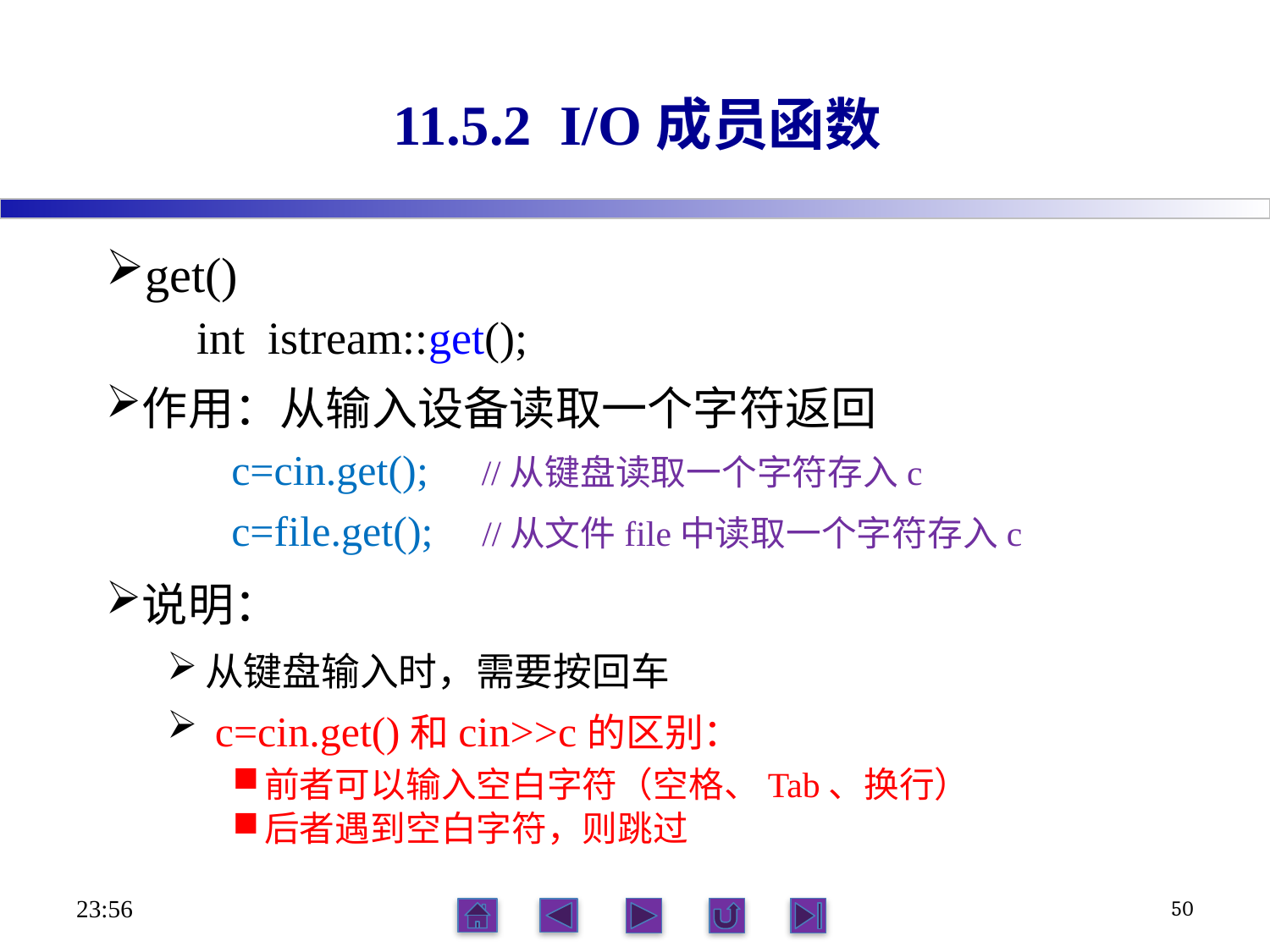

# 11.5.2  I/O成员函数
get()
        int  istream::get();
作用：从输入设备读取一个字符返回
           c=cin.get();     //从键盘读取一个字符存入c
           c=file.get();     //从文件file中读取一个字符存入c
说明：
从键盘输入时，需要按回车
 c=cin.get()和cin>>c的区别：
前者可以输入空白字符（空格、Tab、换行）
后者遇到空白字符，则跳过
23:56
50